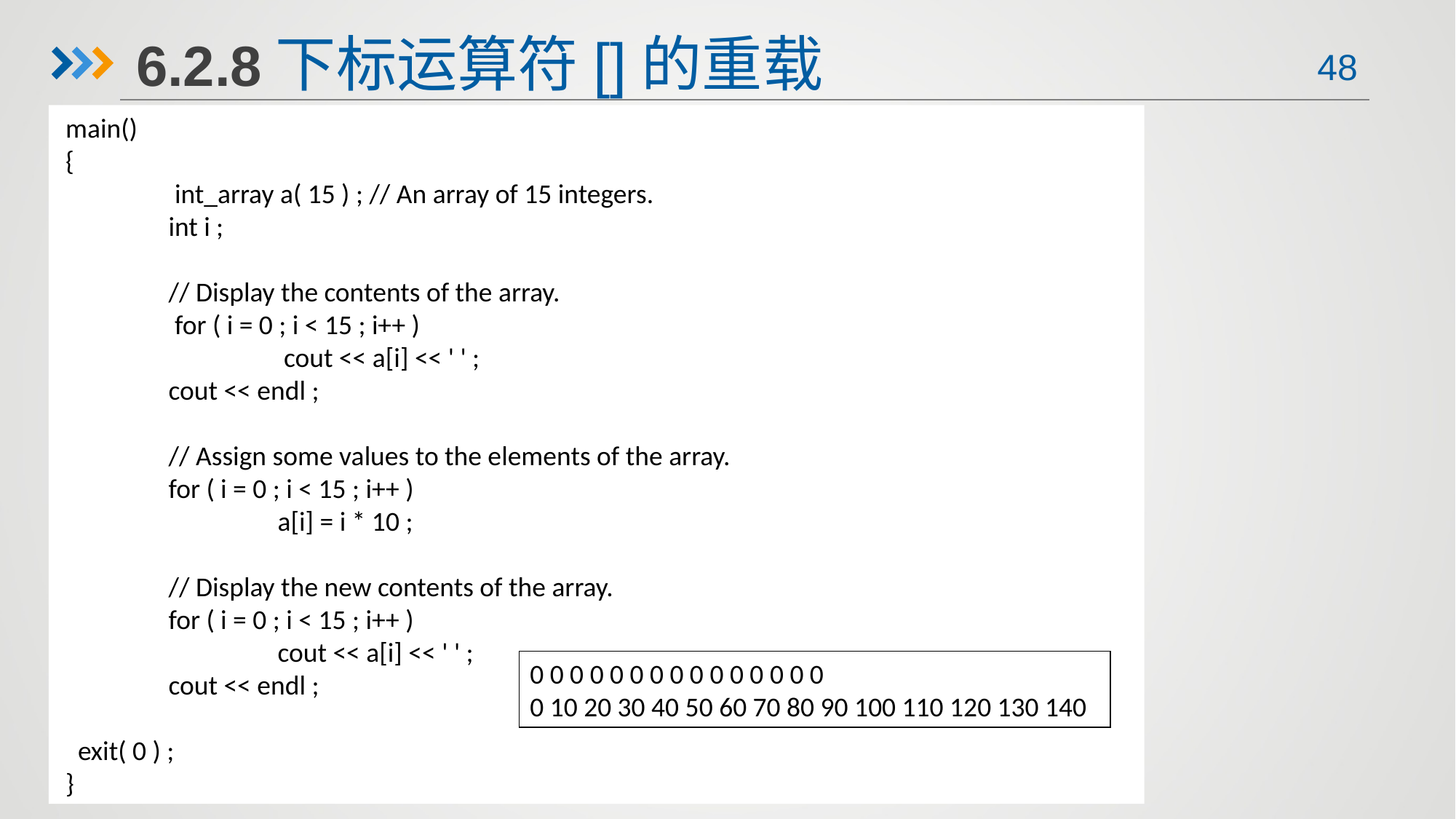

6.2.8下标运算符[]的重载
 main()
 {
   	 int_array a( 15 ) ; // An array of 15 integers.
    	int i ;

    	// Display the contents of the array.
   	 for ( i = 0 ; i < 15 ; i++ )
     		 cout << a[i] << ' ' ;
    	cout << endl ;

    	// Assign some values to the elements of the array.
    	for ( i = 0 ; i < 15 ; i++ )
      		a[i] = i * 10 ;

    	// Display the new contents of the array.
    	for ( i = 0 ; i < 15 ; i++ )
      		cout << a[i] << ' ' ;
  	cout << endl ;

   exit( 0 ) ;
 }
0 0 0 0 0 0 0 0 0 0 0 0 0 0 0
0 10 20 30 40 50 60 70 80 90 100 110 120 130 140